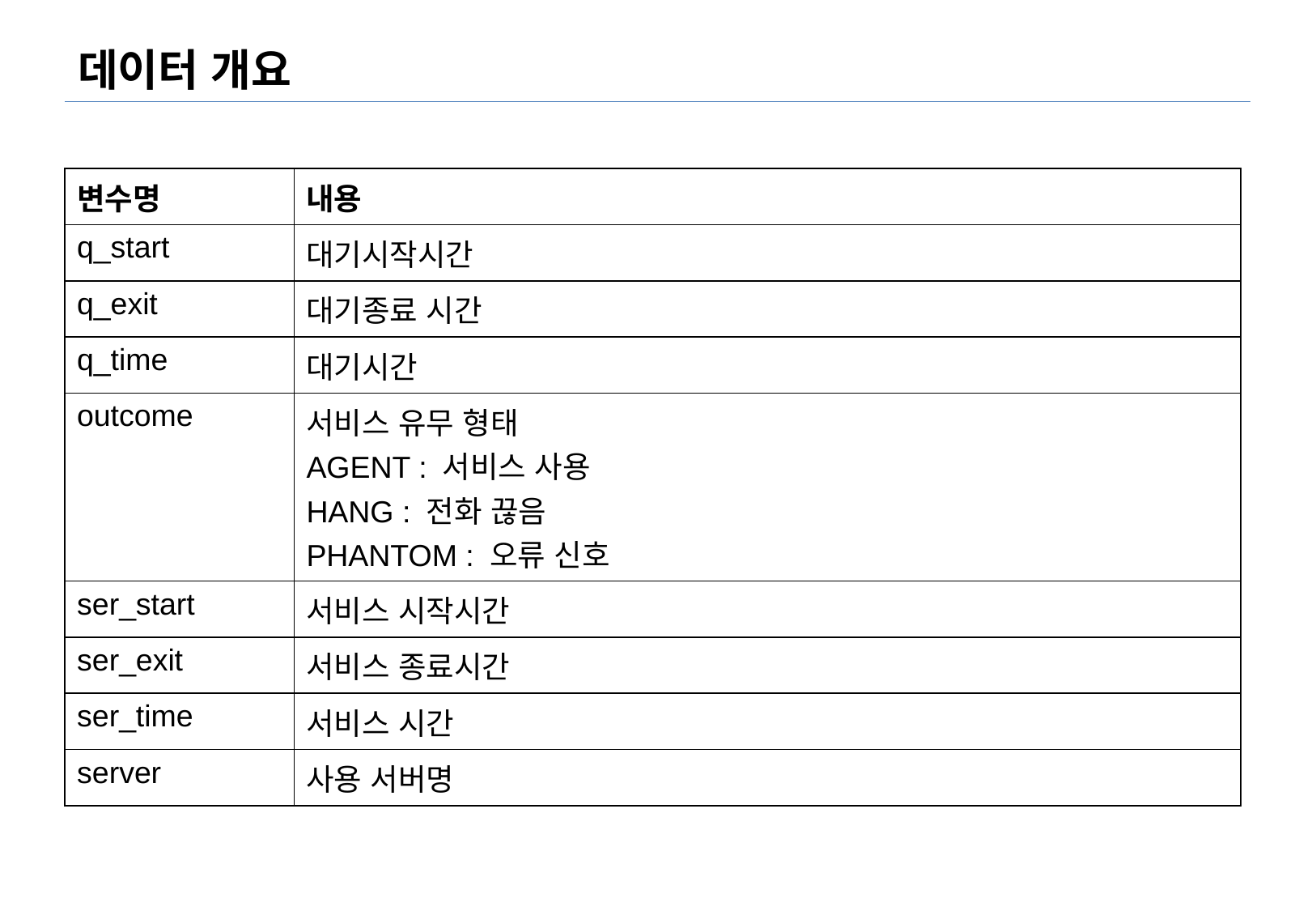

# 데이터 개요
| 변수명 | 내용 |
| --- | --- |
| q\_start | 대기시작시간 |
| q\_exit | 대기종료 시간 |
| q\_time | 대기시간 |
| outcome | 서비스 유무 형태 AGENT : 서비스 사용 HANG : 전화 끊음 PHANTOM : 오류 신호 |
| ser\_start | 서비스 시작시간 |
| ser\_exit | 서비스 종료시간 |
| ser\_time | 서비스 시간 |
| server | 사용 서버명 |